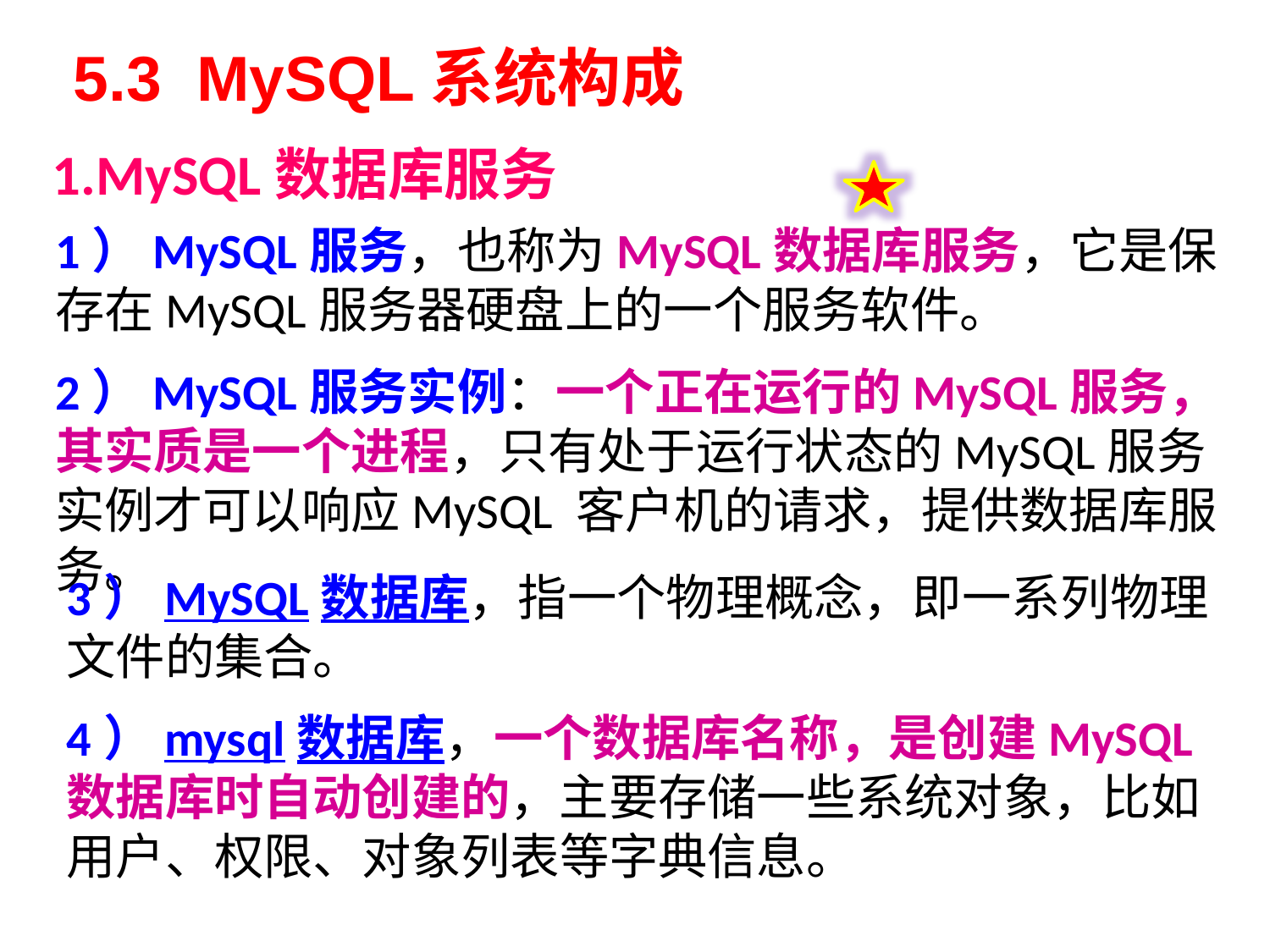

# 5.3  MySQL系统构成
1.MySQL数据库服务

1）MySQL服务，也称为MySQL数据库服务，它是保存在MySQL服务器硬盘上的一个服务软件。
2）MySQL服务实例：一个正在运行的MySQL服务，其实质是一个进程，只有处于运行状态的MySQL服务实例才可以响应MySQL 客户机的请求，提供数据库服务。
3）MySQL数据库，指一个物理概念，即一系列物理文件的集合。
4）mysql数据库，一个数据库名称，是创建MySQL数据库时自动创建的，主要存储一些系统对象，比如用户、权限、对象列表等字典信息。